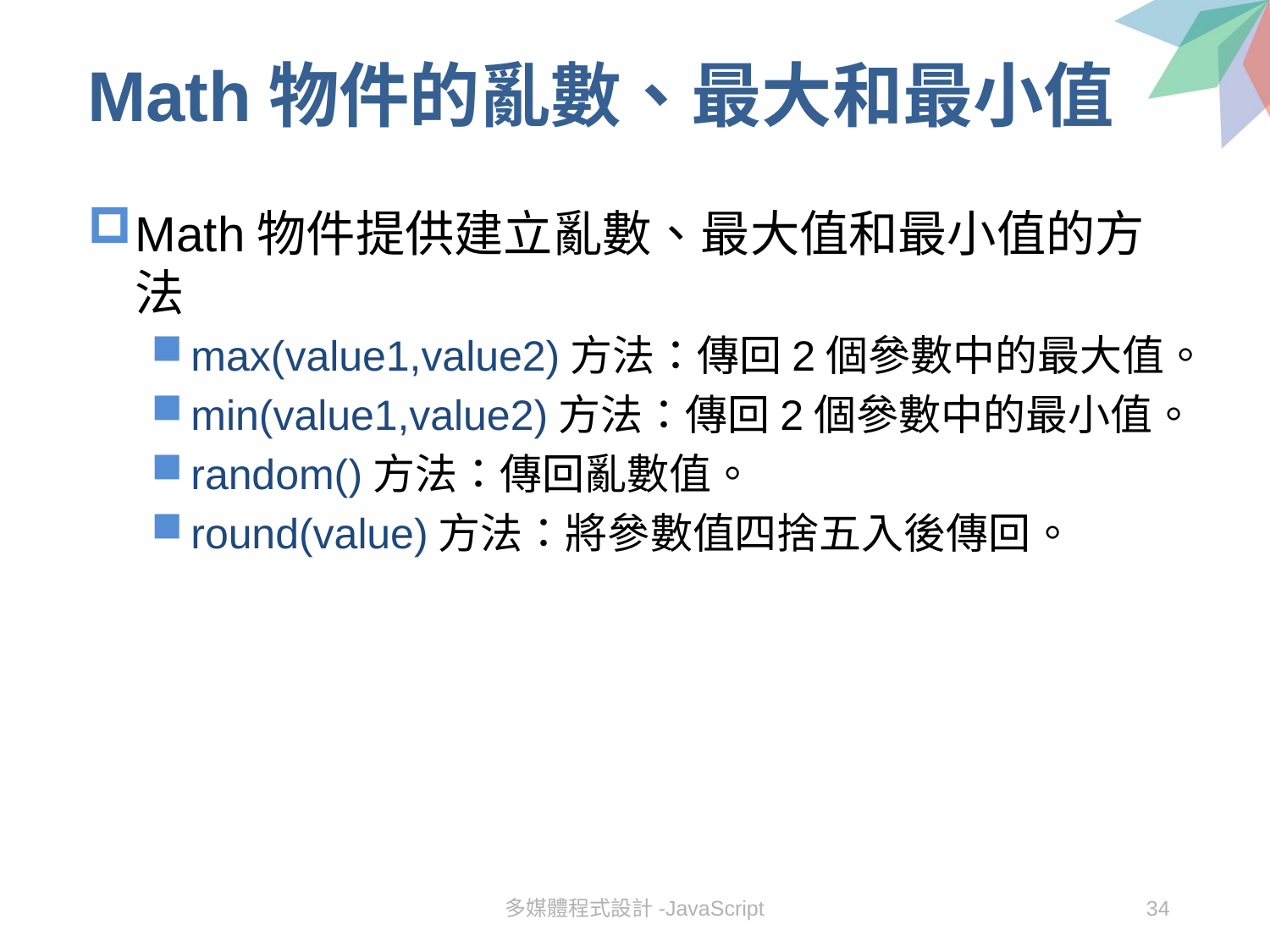

# Math物件的亂數、最大和最小值
Math物件提供建立亂數、最大值和最小值的方法
max(value1,value2)方法：傳回2個參數中的最大值。
min(value1,value2)方法：傳回2個參數中的最小值。
random()方法：傳回亂數值。
round(value)方法：將參數值四捨五入後傳回。
多媒體程式設計-JavaScript
34